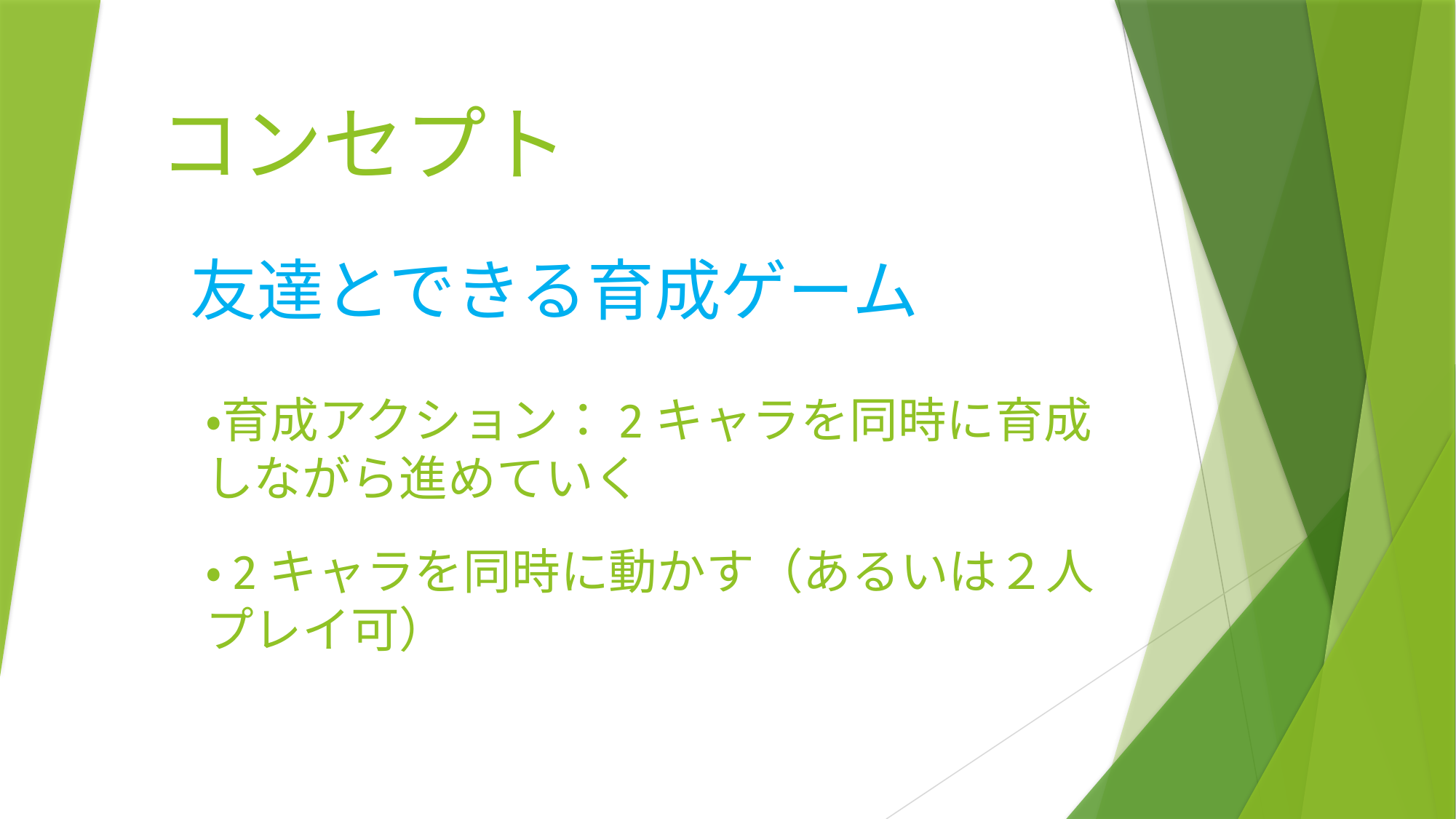

# コンセプト
友達とできる育成ゲーム
・育成アクション：2キャラを同時に育成しながら進めていく
・2キャラを同時に動かす（あるいは２人プレイ可）